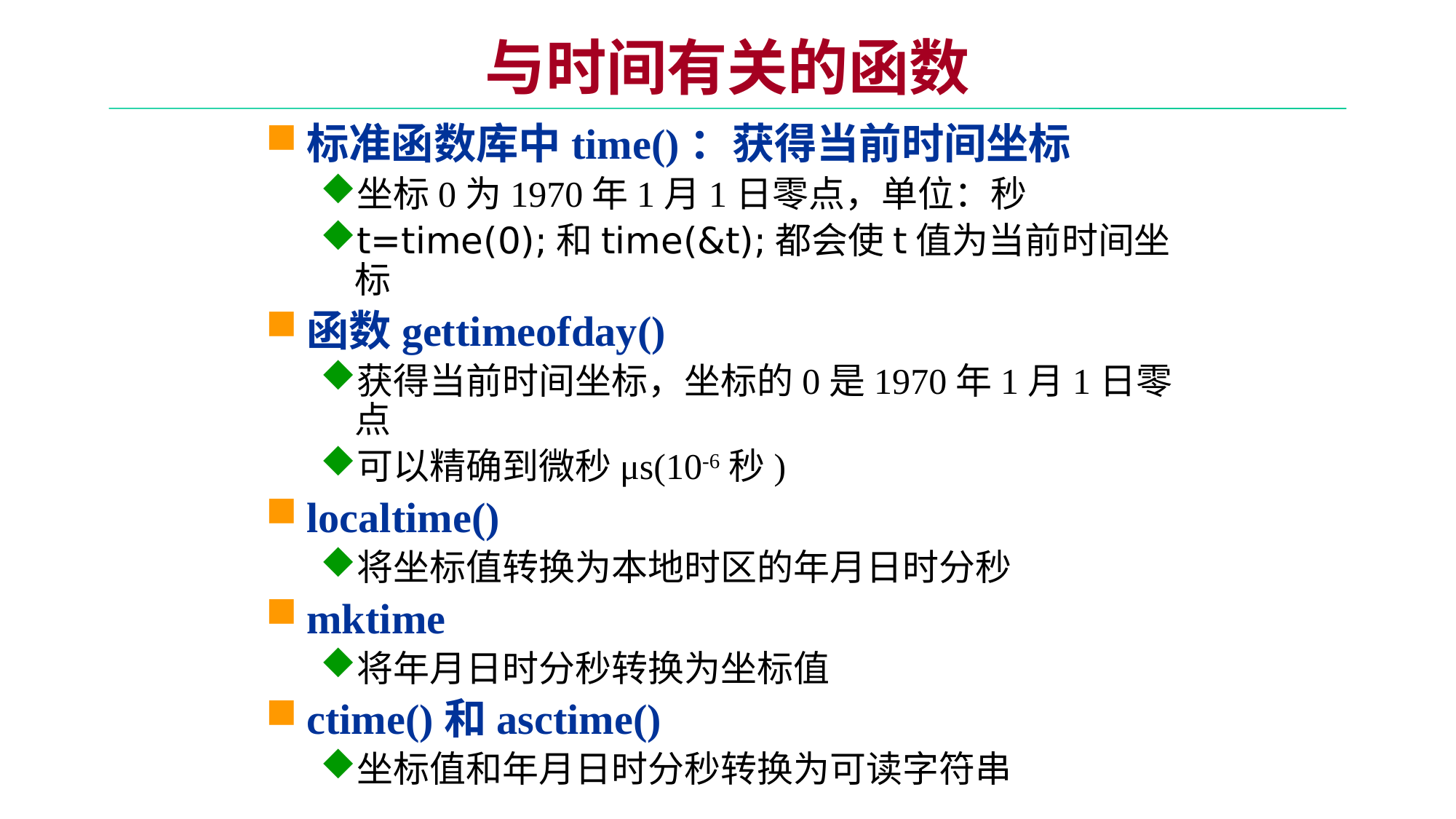

# 与时间有关的函数
标准函数库中time()：获得当前时间坐标
坐标0为1970年1月1日零点，单位：秒
t=time(0);和time(&t);都会使t值为当前时间坐标
函数gettimeofday()
获得当前时间坐标，坐标的0是1970年1月1日零点
可以精确到微秒μs(10-6秒)
localtime()
将坐标值转换为本地时区的年月日时分秒
mktime
将年月日时分秒转换为坐标值
ctime()和asctime()
坐标值和年月日时分秒转换为可读字符串